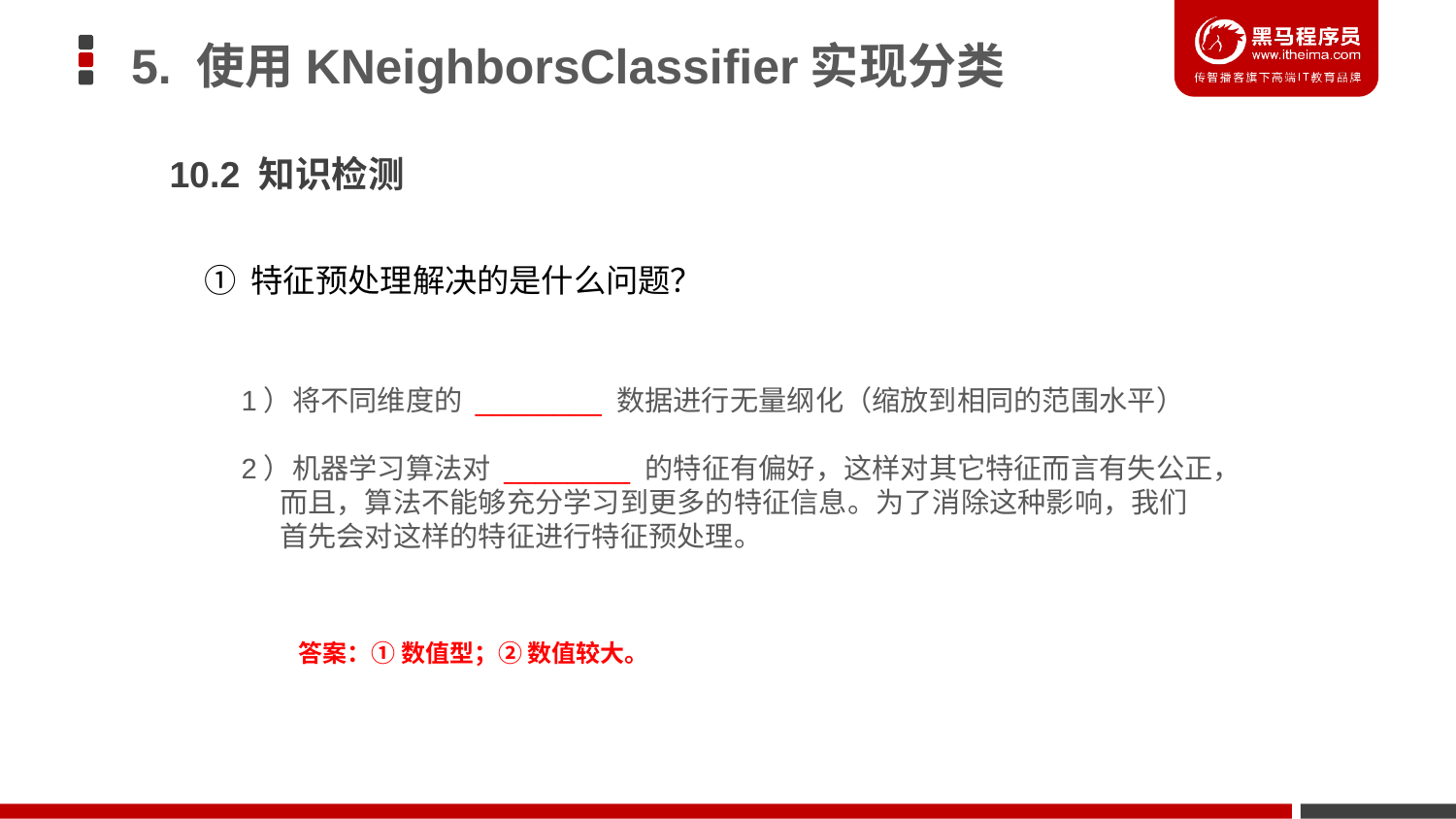

5. 使用KNeighborsClassifier实现分类
10.2 知识检测
① 特征预处理解决的是什么问题？
1）将不同维度的 ________ 数据进行无量纲化（缩放到相同的范围水平）

2）机器学习算法对 ________ 的特征有偏好，这样对其它特征而言有失公正，
     而且，算法不能够充分学习到更多的特征信息。为了消除这种影响，我们
     首先会对这样的特征进行特征预处理。
答案：① 数值型；② 数值较大。